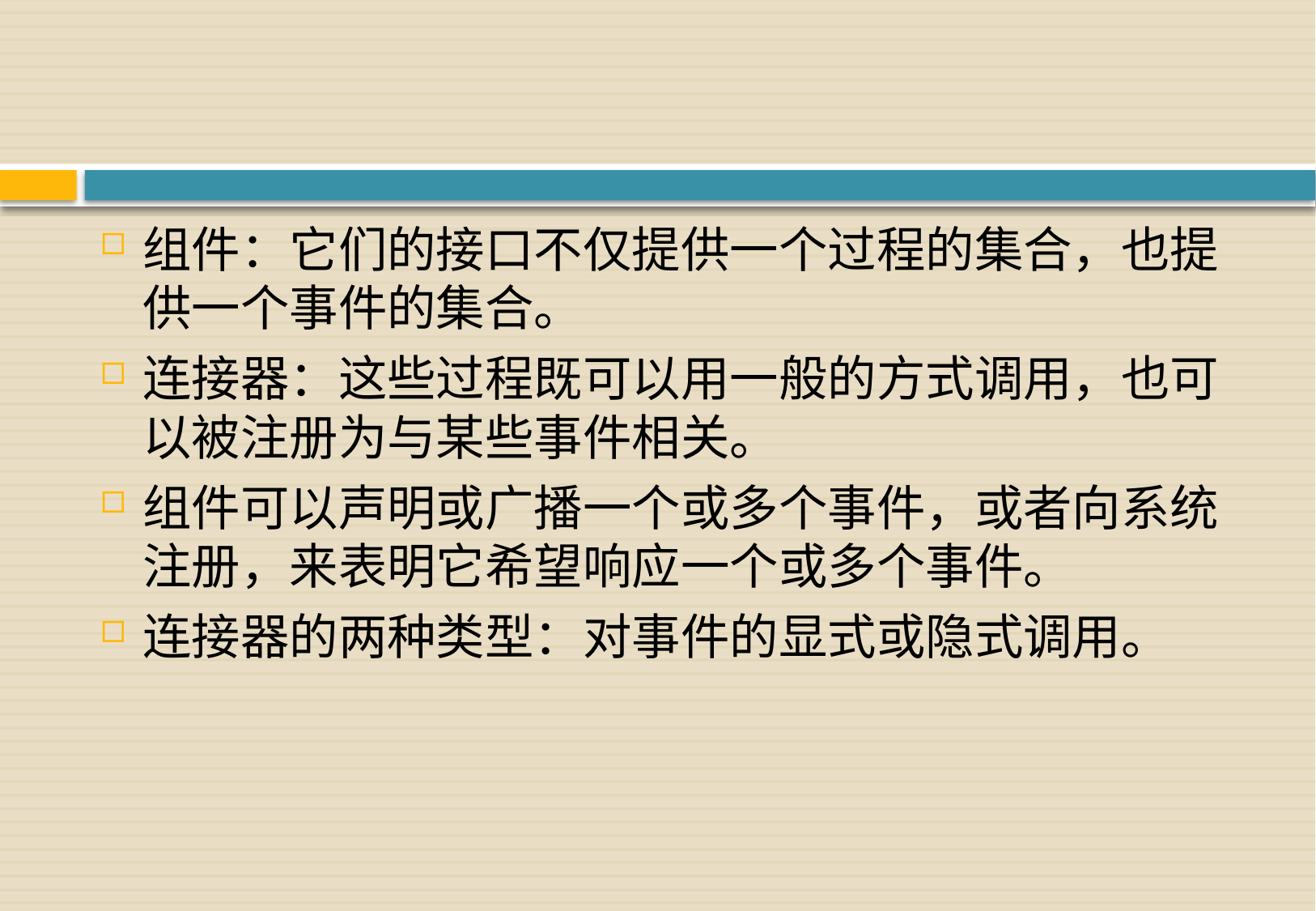

#
组件：它们的接口不仅提供一个过程的集合，也提供一个事件的集合。
连接器：这些过程既可以用一般的方式调用，也可以被注册为与某些事件相关。
组件可以声明或广播一个或多个事件，或者向系统注册，来表明它希望响应一个或多个事件。
连接器的两种类型：对事件的显式或隐式调用。